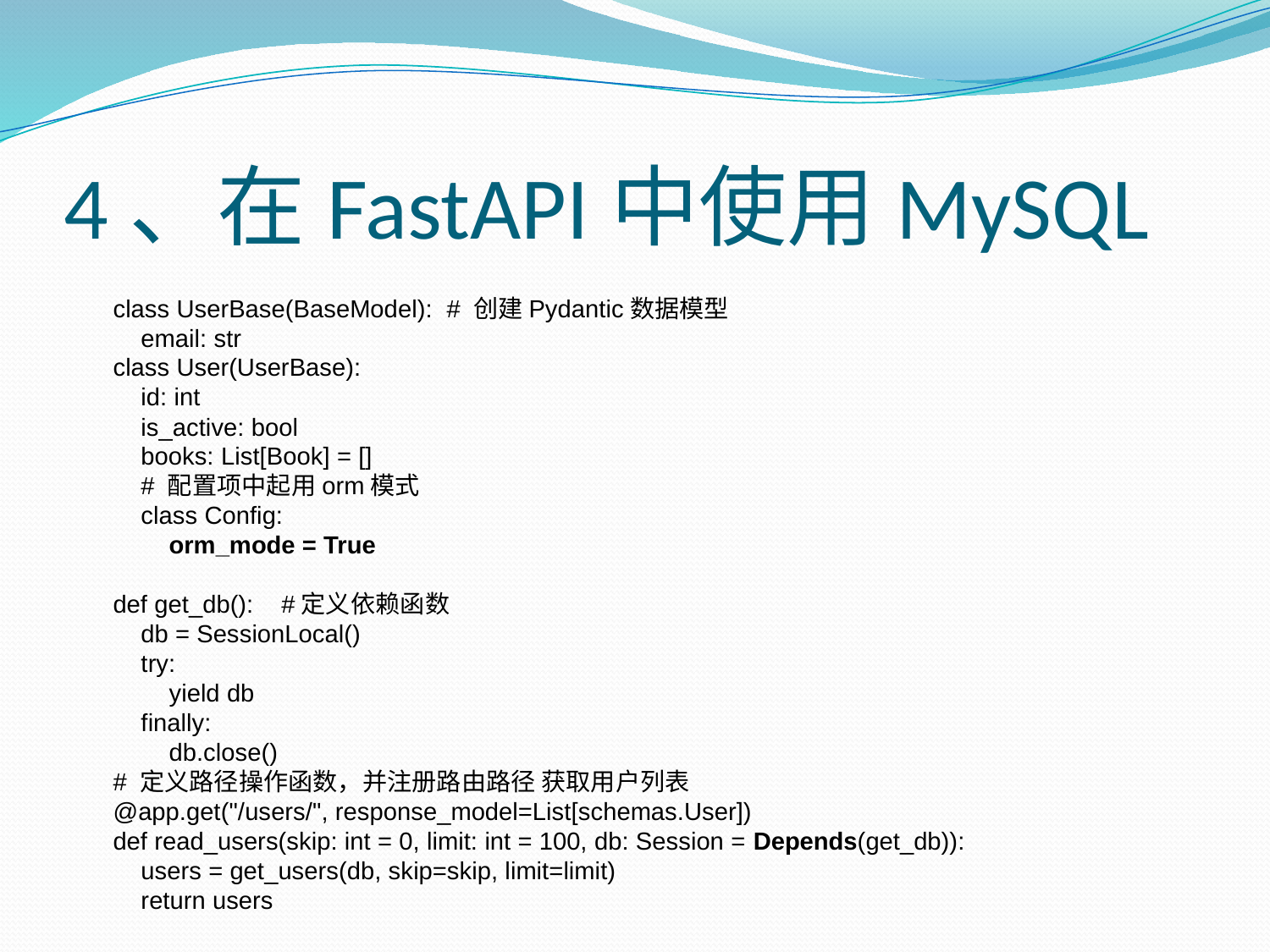

# 4、在FastAPI中使用MySQL
class UserBase(BaseModel):  # 创建Pydantic数据模型
    email: str
class User(UserBase):
    id: int
    is_active: bool
    books: List[Book] = []
    # 配置项中起用orm模式
    class Config:
        orm_mode = True

def get_db():    #定义依赖函数
    db = SessionLocal()
    try:
        yield db
    finally:
        db.close()
# 定义路径操作函数，并注册路由路径 获取用户列表
@app.get("/users/", response_model=List[schemas.User])
def read_users(skip: int = 0, limit: int = 100, db: Session = Depends(get_db)):
    users = get_users(db, skip=skip, limit=limit)
    return users